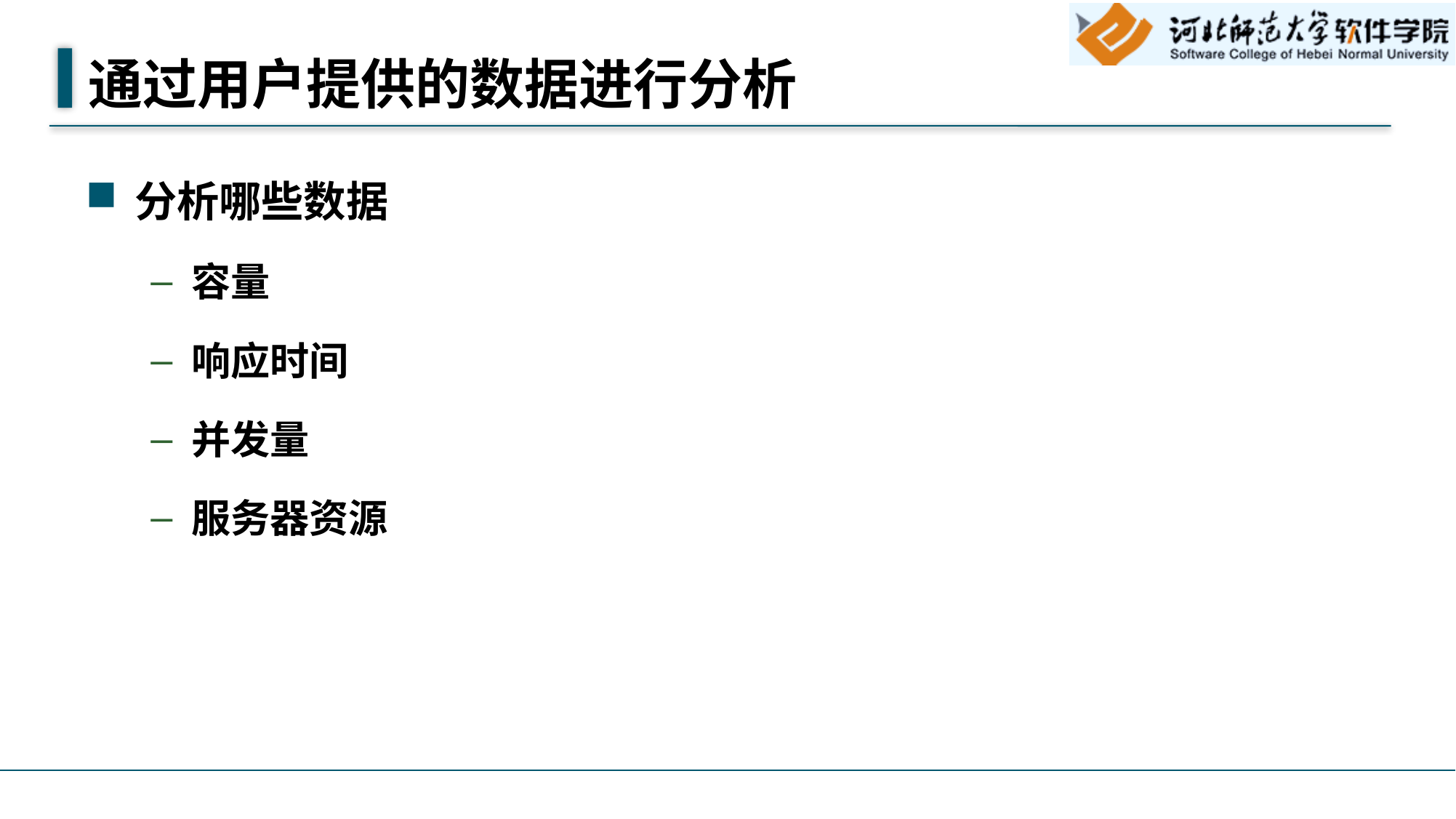

# 通过用户提供的数据进行分析
分析哪些数据
容量
响应时间
并发量
服务器资源